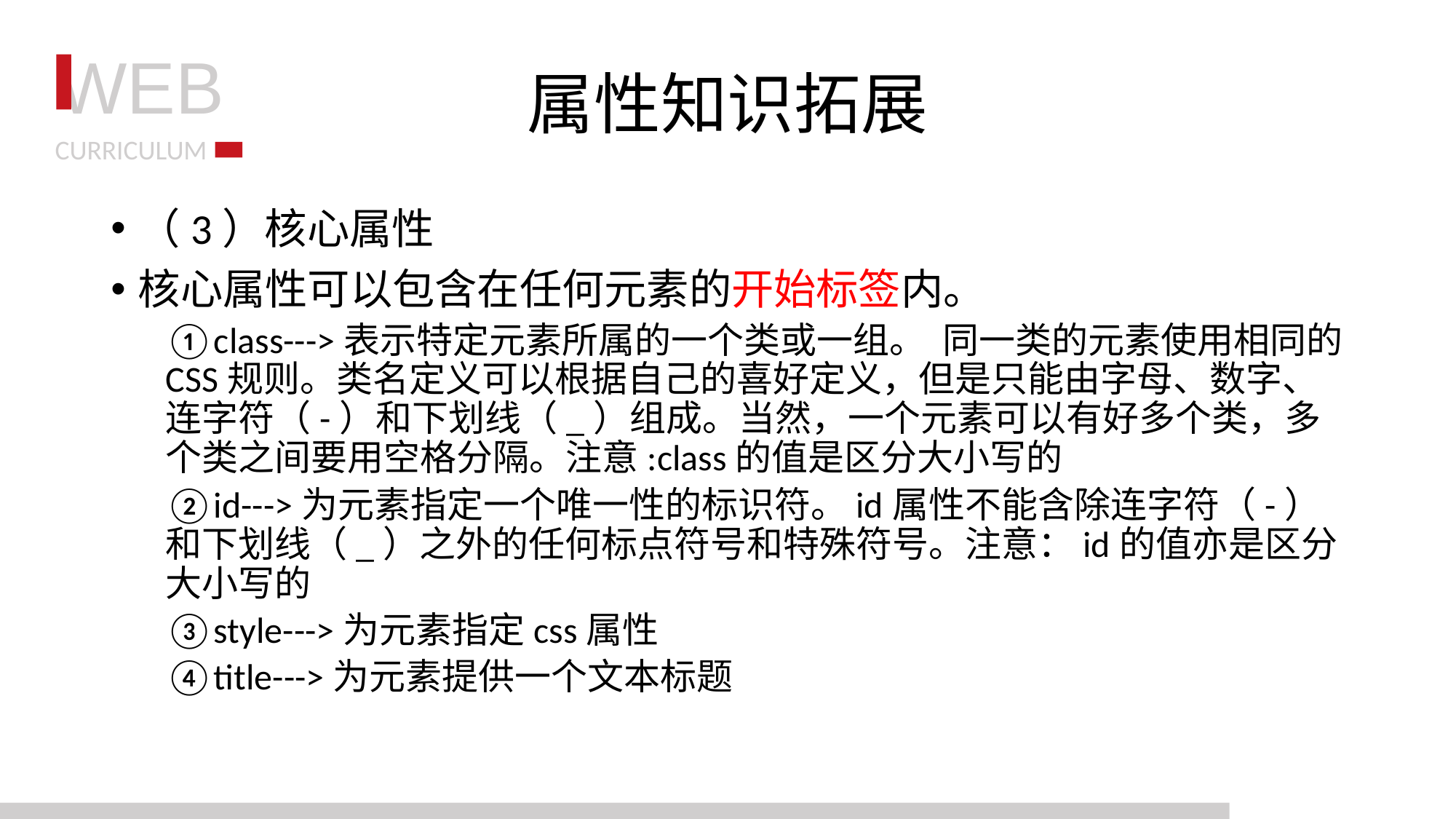

# 属性知识拓展
（3）核心属性
核心属性可以包含在任何元素的开始标签内。
①class--->表示特定元素所属的一个类或一组。  同一类的元素使用相同的CSS规则。类名定义可以根据自己的喜好定义，但是只能由字母、数字、连字符（-）和下划线（_）组成。当然，一个元素可以有好多个类，多个类之间要用空格分隔。注意:class的值是区分大小写的
②id--->为元素指定一个唯一性的标识符。id属性不能含除连字符（-）和下划线（_）之外的任何标点符号和特殊符号。注意：id的值亦是区分大小写的
③style--->为元素指定css属性
④title--->为元素提供一个文本标题